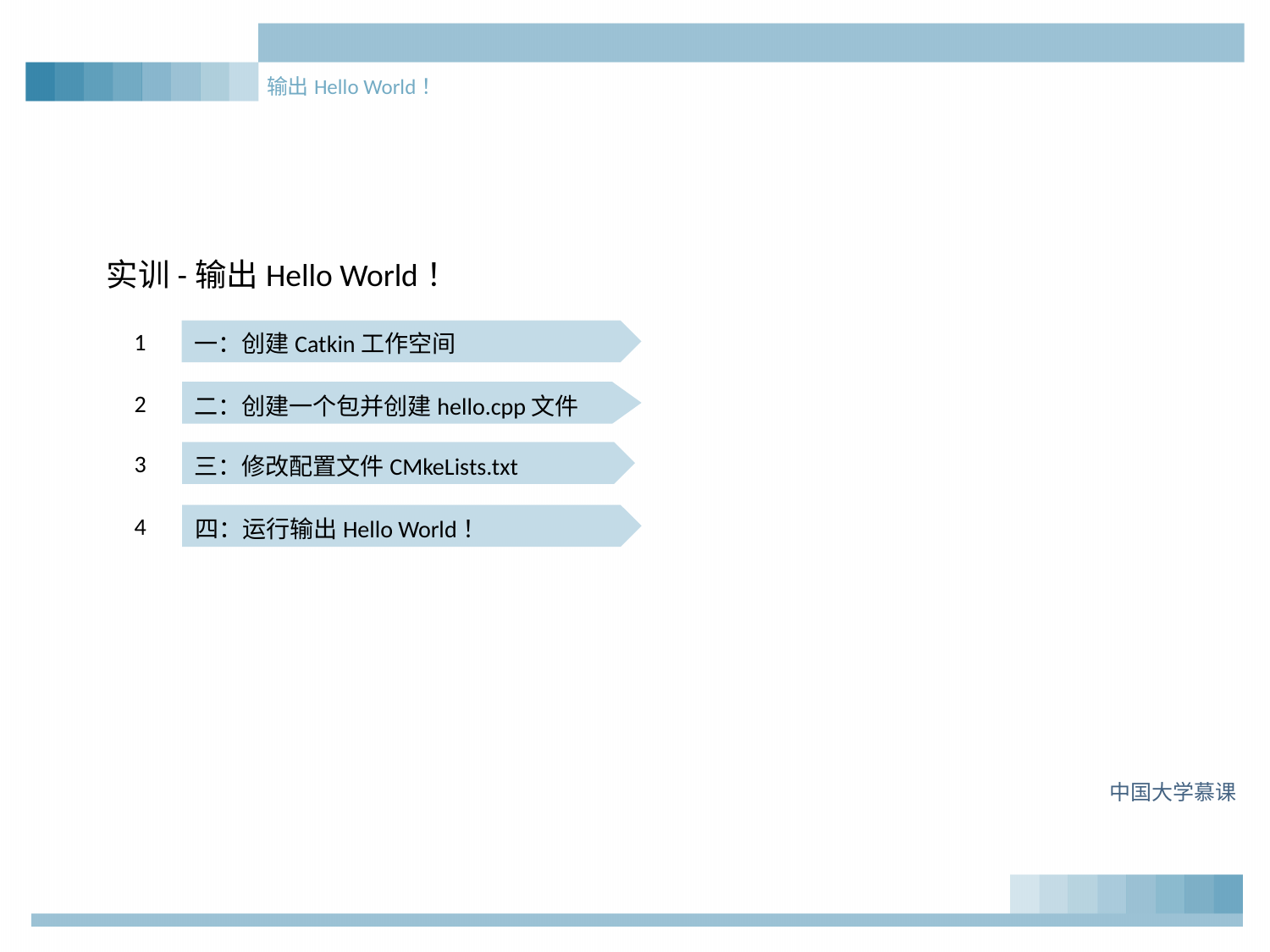

输出Hello World！
实训-输出Hello World！
一：创建Catkin工作空间
1

2
二：创建一个包并创建hello.cpp文件

3
三：修改配置文件CMkeLists.txt

4
四：运行输出Hello World！
中国大学慕课